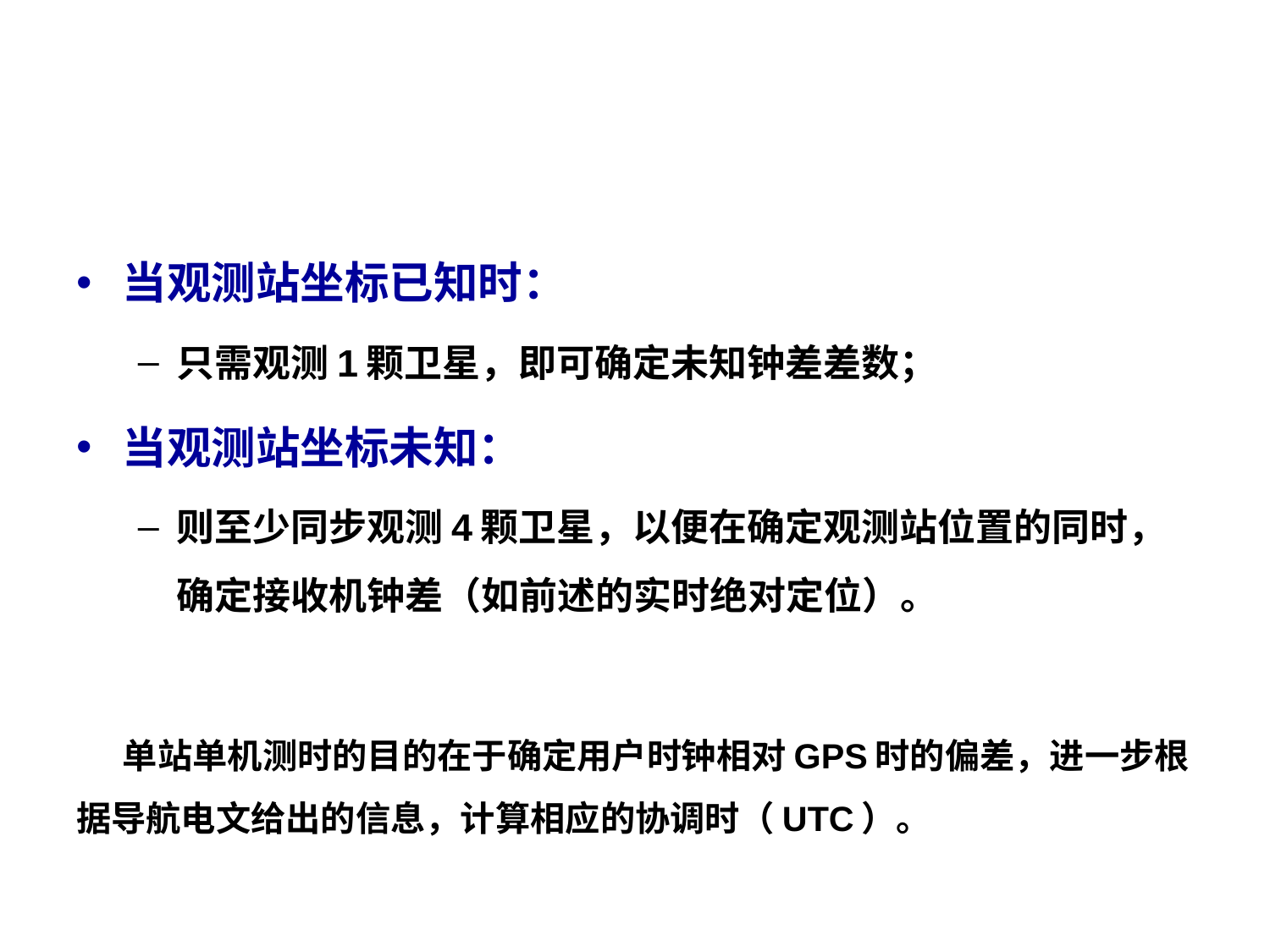

#
当观测站坐标已知时：
只需观测1颗卫星，即可确定未知钟差差数；
当观测站坐标未知：
则至少同步观测4颗卫星，以便在确定观测站位置的同时，确定接收机钟差（如前述的实时绝对定位）。

     单站单机测时的目的在于确定用户时钟相对GPS时的偏差，进一步根据导航电文给出的信息，计算相应的协调时（UTC）。